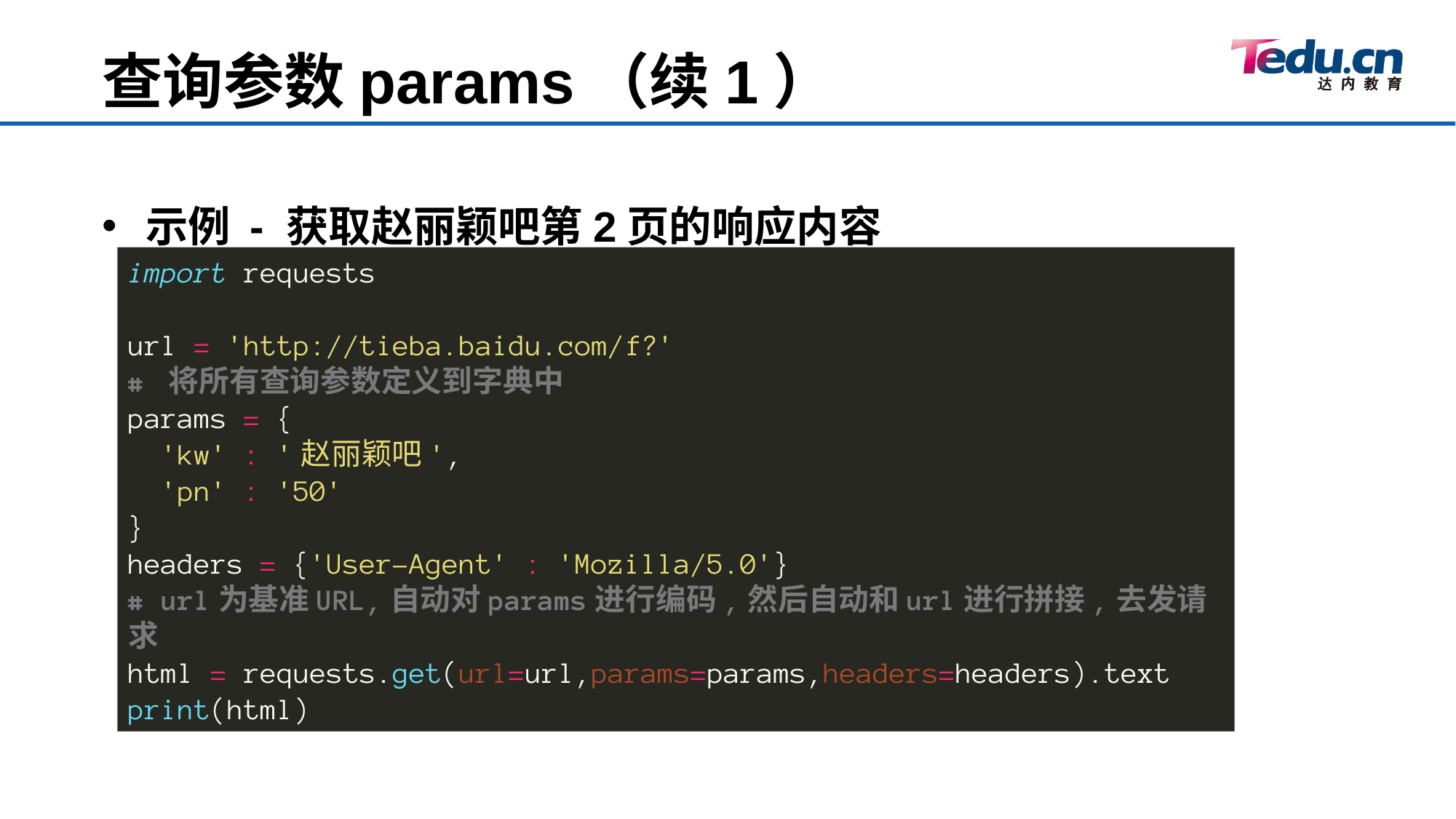

查询参数params（续1）
示例 - 获取赵丽颖吧第2页的响应内容
import requests
url = 'http://tieba.baidu.com/f?'
# 将所有查询参数定义到字典中
params = {
  'kw' : '赵丽颖吧',
  'pn' : '50'
}
headers = {'User-Agent' : 'Mozilla/5.0'}
# url为基准URL,自动对params进行编码,然后自动和url进行拼接,去发请求
html = requests.get(url=url,params=params,headers=headers).text
print(html)